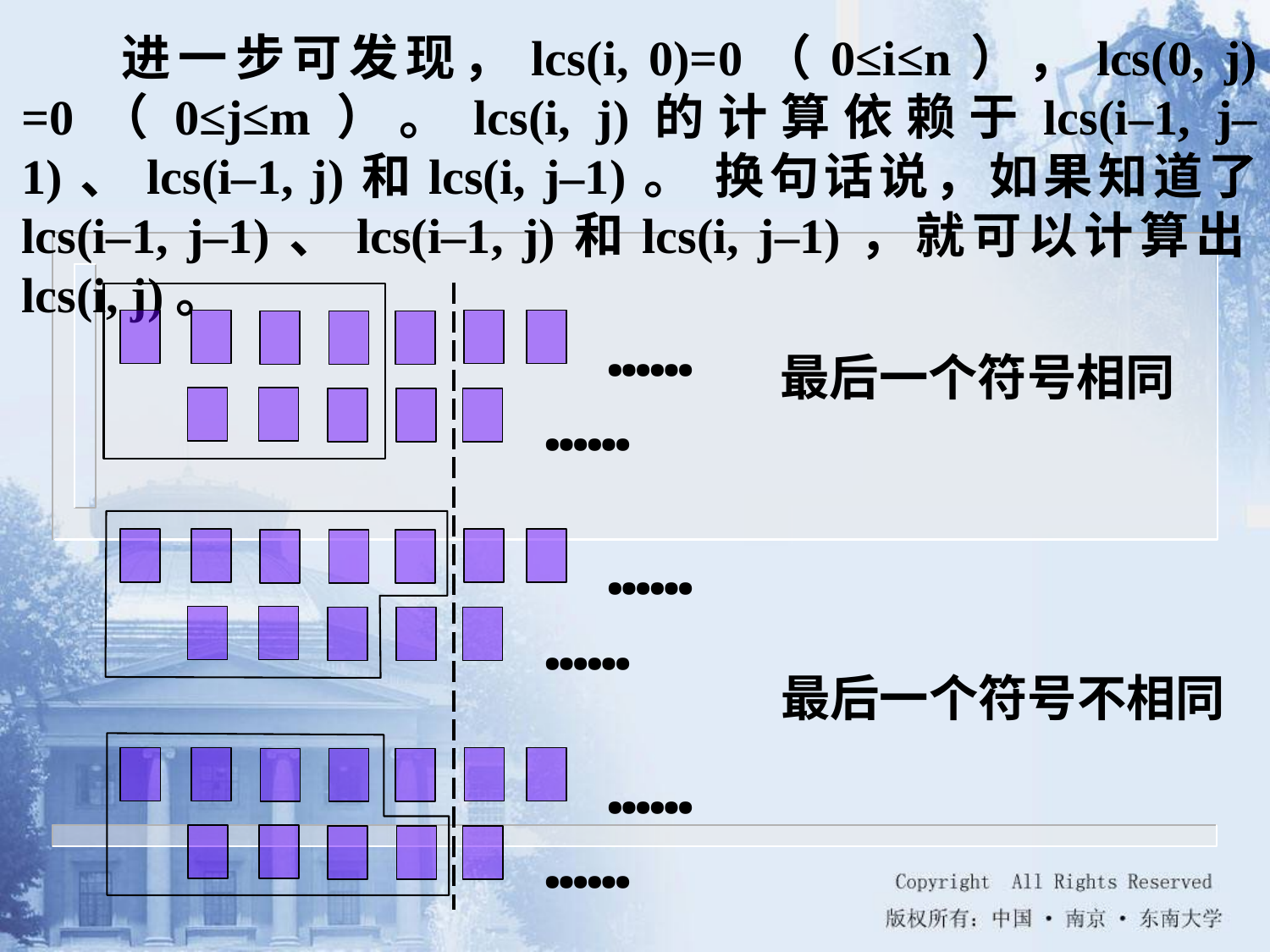

进一步可发现，lcs(i, 0)=0（0≤i≤n），lcs(0, j) =0（0≤j≤m）。lcs(i, j)的计算依赖于lcs(i–1, j–1)、lcs(i–1, j)和lcs(i, j–1)。 换句话说，如果知道了 lcs(i–1, j–1)、lcs(i–1, j)和lcs(i, j–1)，就可以计算出lcs(i, j)。
……

……

最后一个符号相同
……

……

最后一个符号不相同
……

……